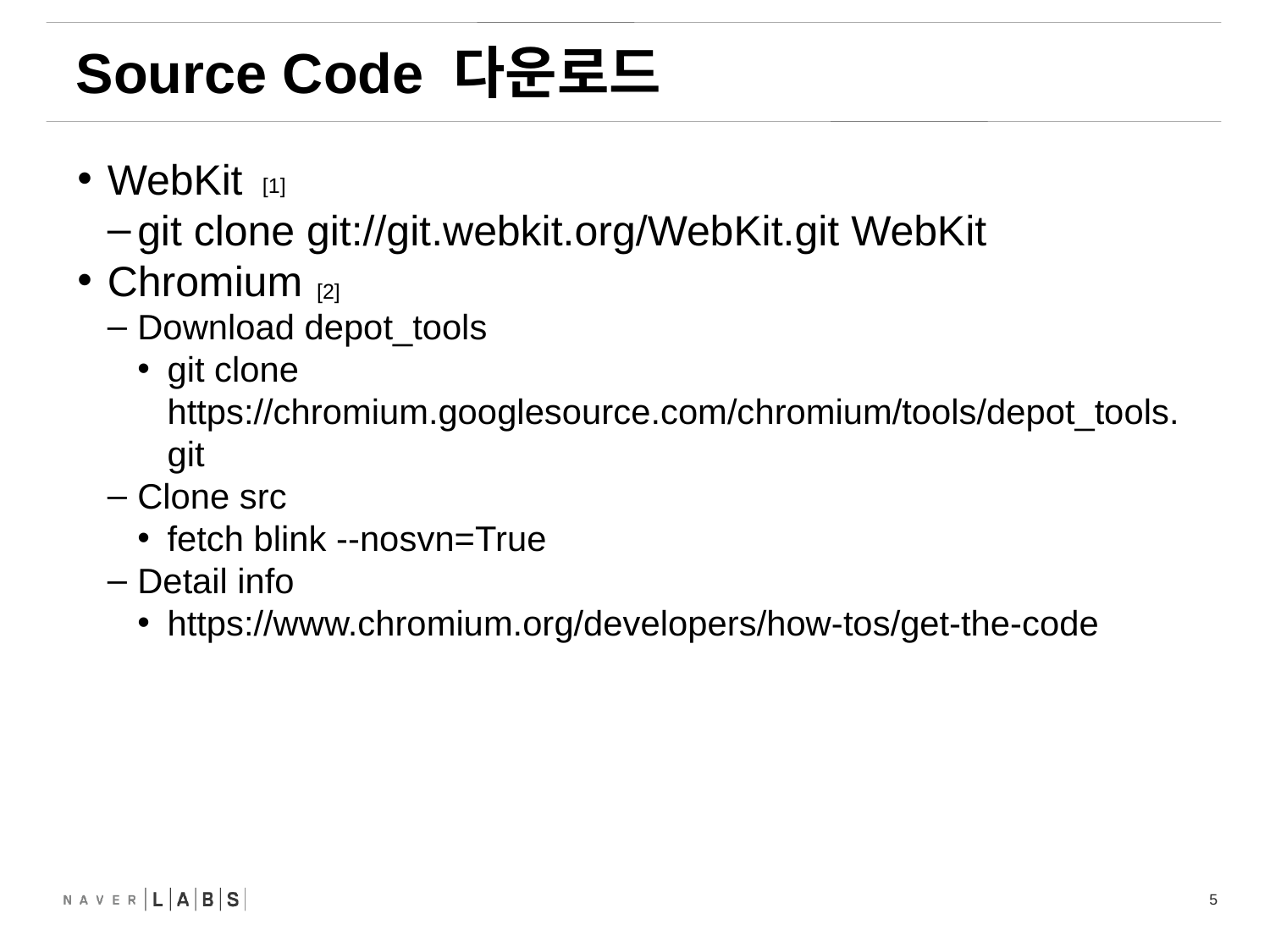

Source Code 다운로드
WebKit
git clone git://git.webkit.org/WebKit.git WebKit
Chromium
Download depot_tools
git clone https://chromium.googlesource.com/chromium/tools/depot_tools.git
Clone src
fetch blink --nosvn=True
Detail info
https://www.chromium.org/developers/how-tos/get-the-code
[1]
[2]